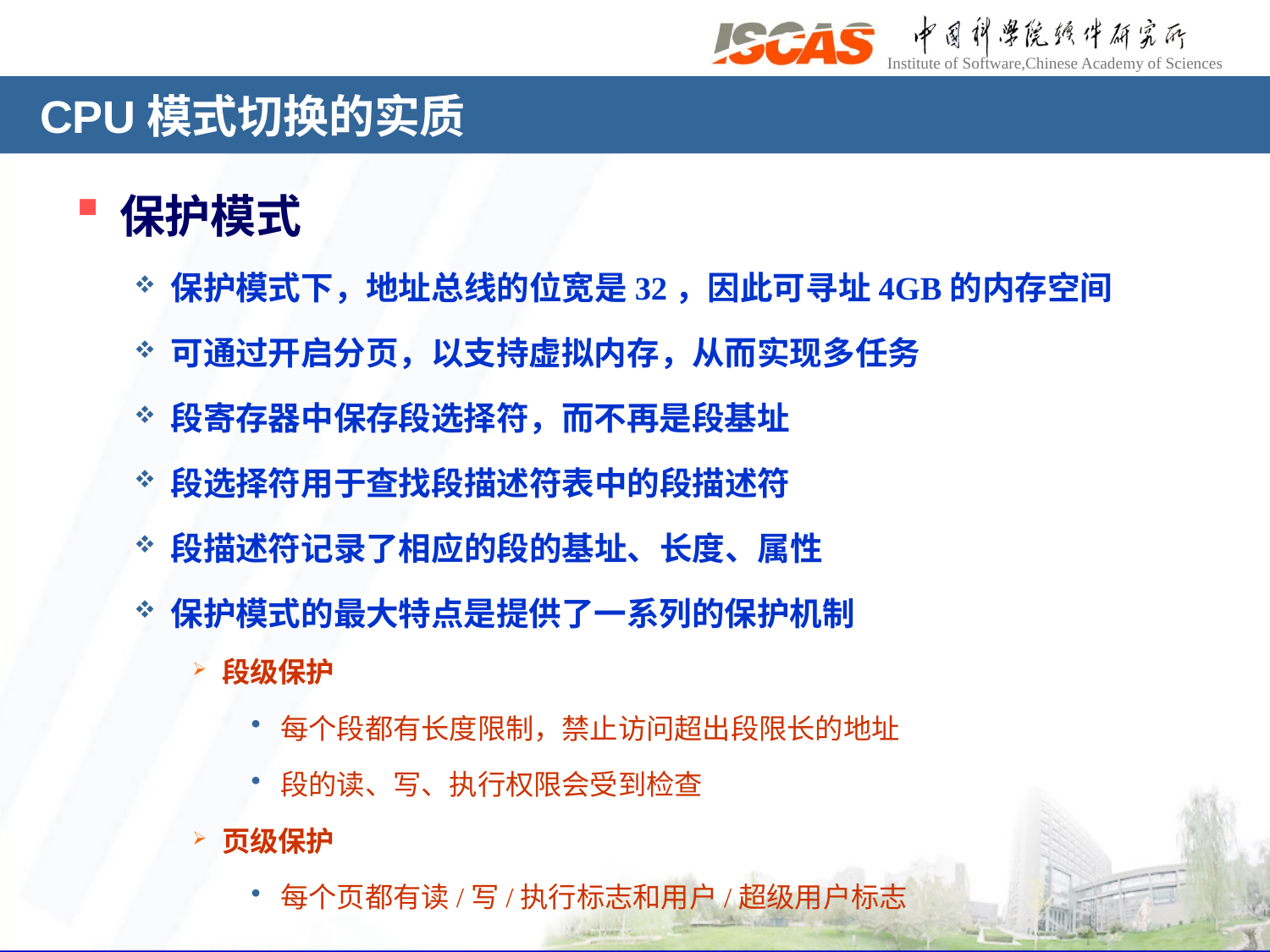

# CPU模式切换的实质
保护模式
保护模式下，地址总线的位宽是32，因此可寻址4GB的内存空间
可通过开启分页，以支持虚拟内存，从而实现多任务
段寄存器中保存段选择符，而不再是段基址
段选择符用于查找段描述符表中的段描述符
段描述符记录了相应的段的基址、长度、属性
保护模式的最大特点是提供了一系列的保护机制
段级保护
每个段都有长度限制，禁止访问超出段限长的地址
段的读、写、执行权限会受到检查
页级保护
每个页都有读/写/执行标志和用户/超级用户标志